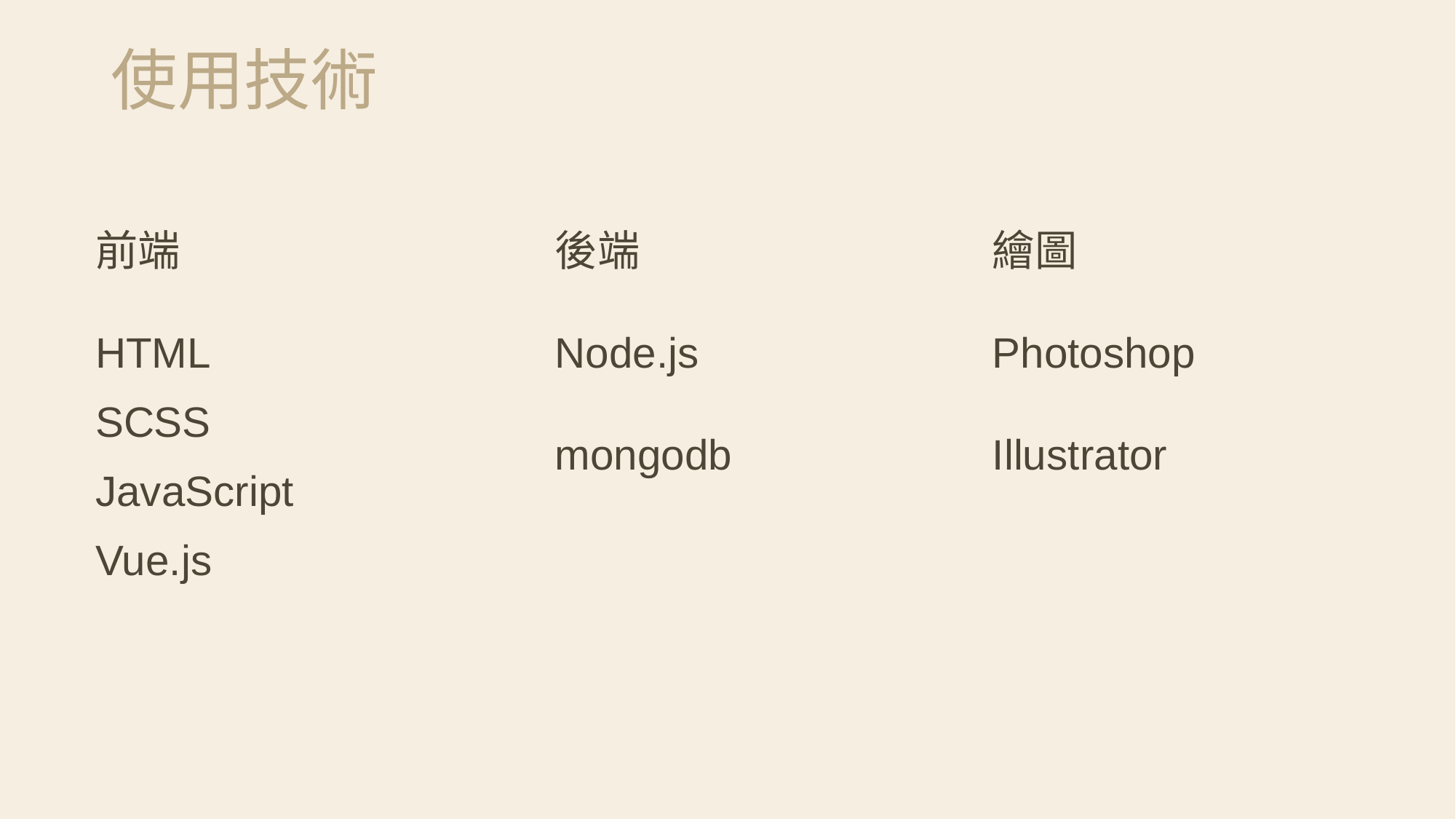

# 使用技術
前端

HTML
SCSS
JavaScript
Vue.js

後端

Node.js

mongodb
繪圖

Photoshop

Illustrator